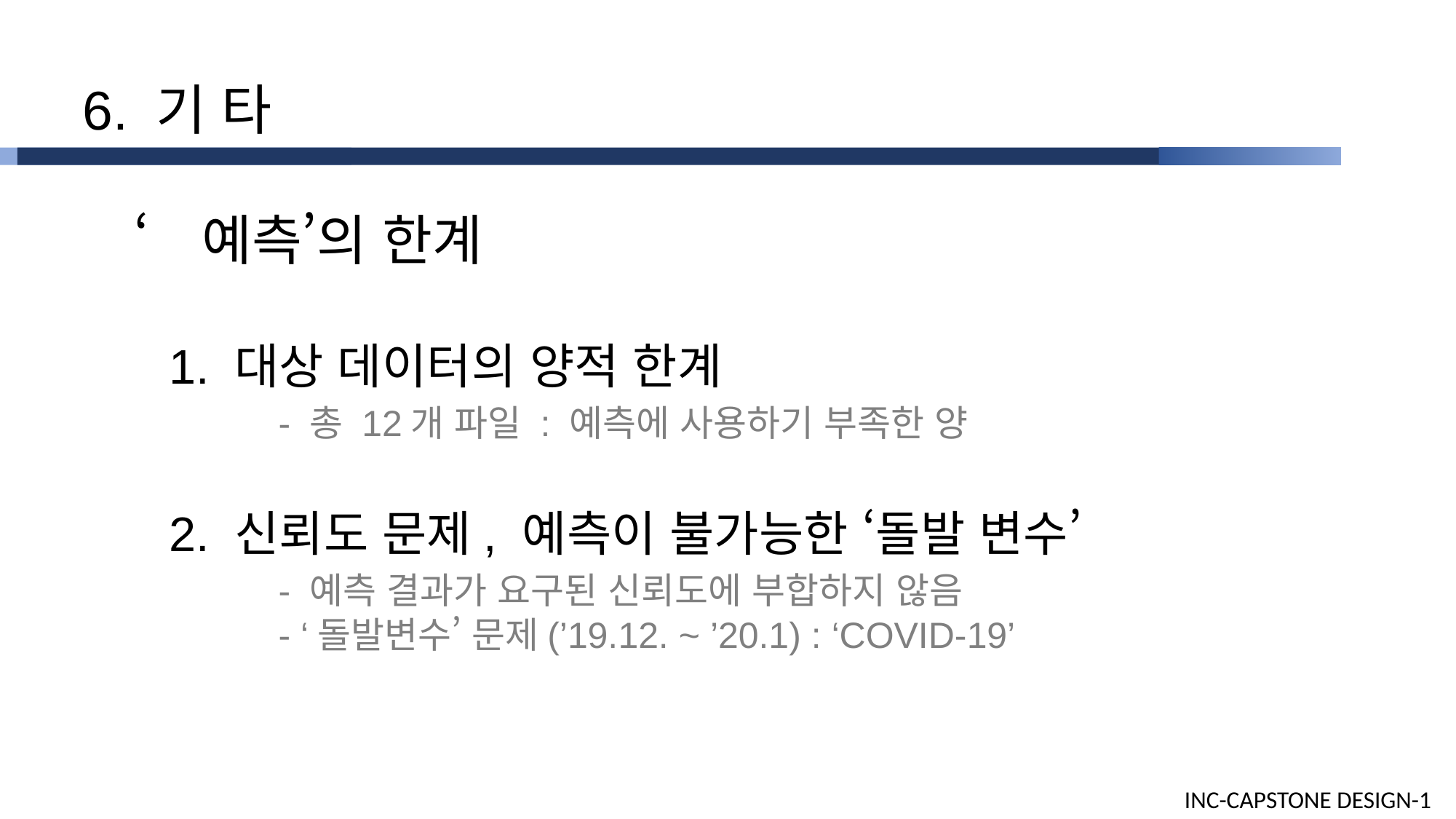

6. 기 타
‘예측’의 한계
1. 대상 데이터의 양적 한계
	- 총 12개 파일 : 예측에 사용하기 부족한 양

2. 신뢰도 문제, 예측이 불가능한 ‘돌발 변수’
	- 예측 결과가 요구된 신뢰도에 부합하지 않음
	- ‘돌발변수’ 문제(’19.12. ~ ’20.1) : ‘COVID-19’